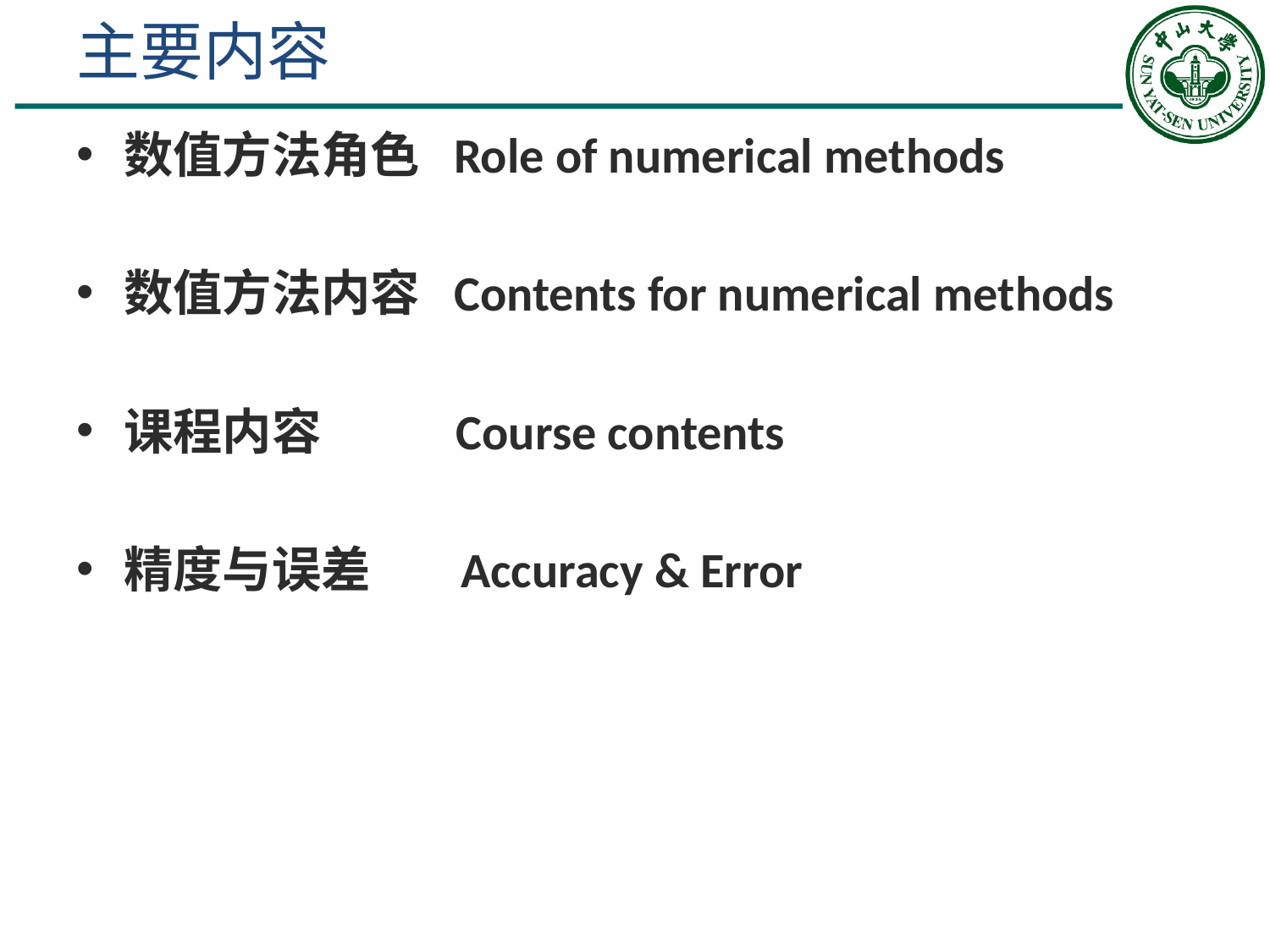

# 主要内容
数值方法角色  Role of numerical methods

数值方法内容  Contents for numerical methods

课程内容           Course contents

精度与误差       Accuracy & Error